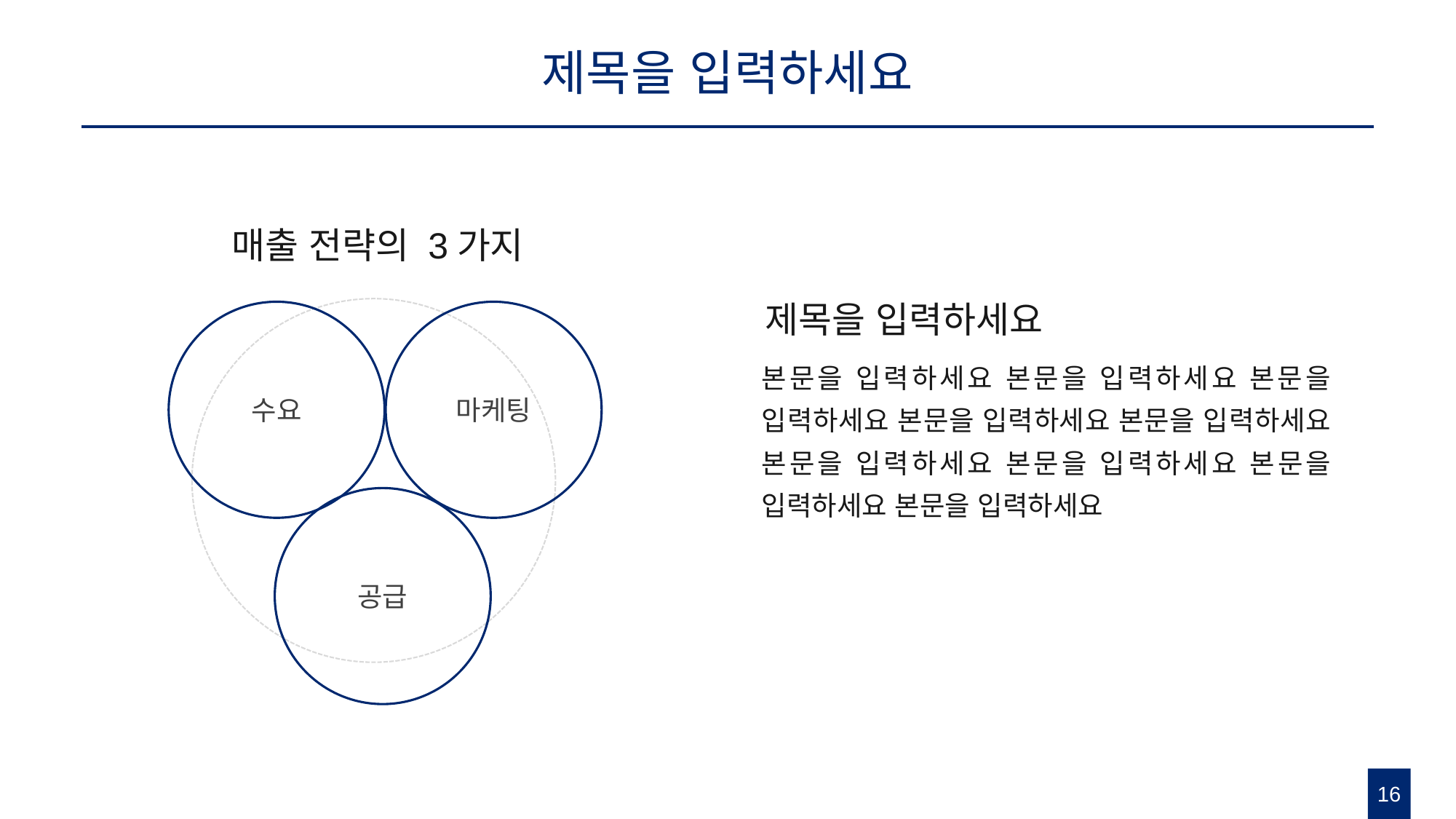

# 제목을 입력하세요
매출 전략의 3가지

수요
마케팅
공급
제목을 입력하세요
본문을 입력하세요 본문을 입력하세요 본문을 입력하세요 본문을 입력하세요 본문을 입력하세요 본문을 입력하세요 본문을 입력하세요 본문을 입력하세요 본문을 입력하세요